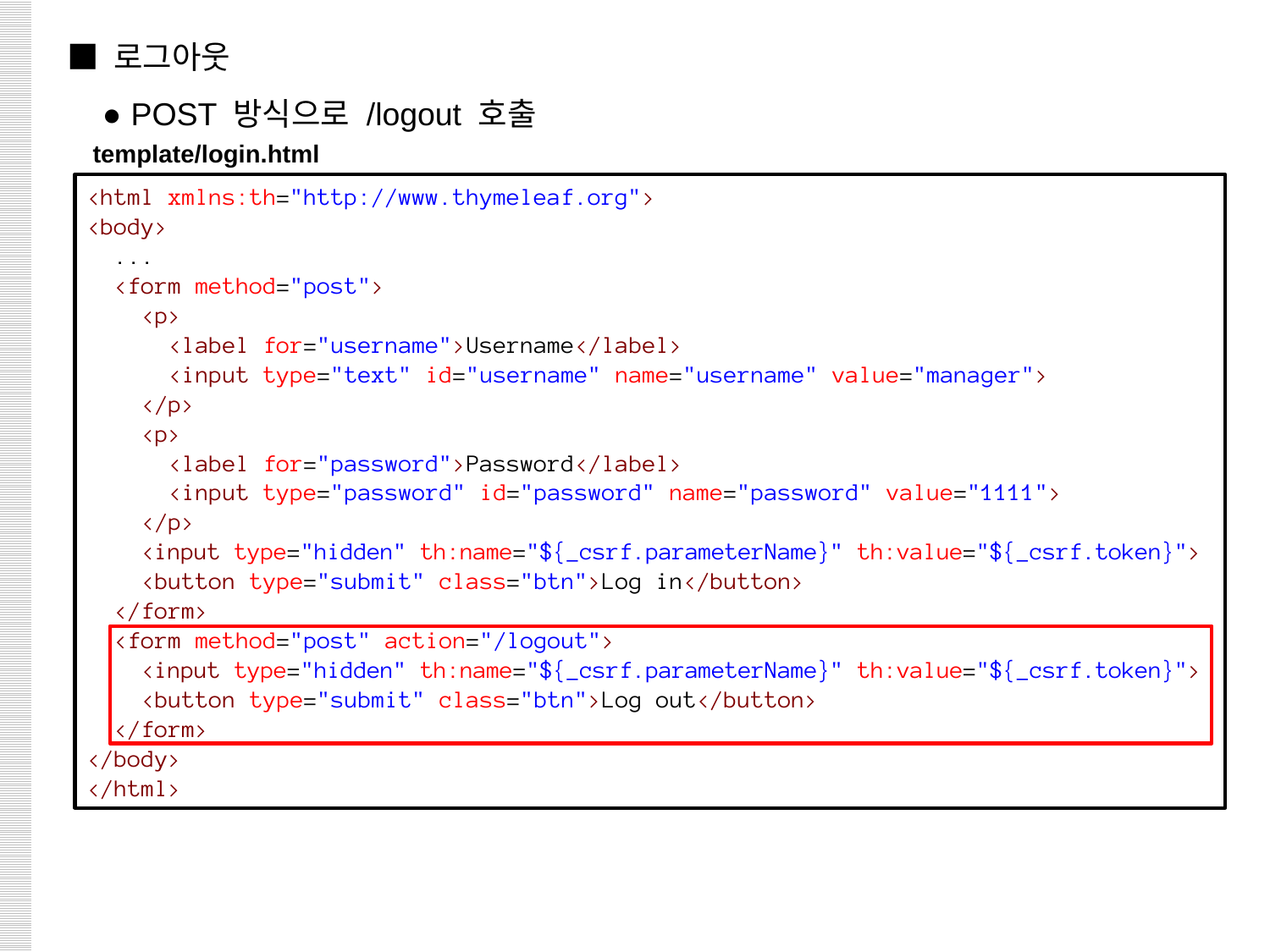

■ 로그아웃
    ● POST 방식으로 /logout 호출
template/login.html
<html xmlns:th="http://www.thymeleaf.org">
<body>
  ...
  <form method="post">
    <p>
      <label for="username">Username</label>
      <input type="text" id="username" name="username" value="manager">
    </p>
    <p>
      <label for="password">Password</label>
      <input type="password" id="password" name="password" value="1111">
    </p>
    <input type="hidden" th:name="${_csrf.parameterName}" th:value="${_csrf.token}">
    <button type="submit" class="btn">Log in</button>
  </form>
  <form method="post" action="/logout">
    <input type="hidden" th:name="${_csrf.parameterName}" th:value="${_csrf.token}">
    <button type="submit" class="btn">Log out</button>
  </form>
</body>
</html>